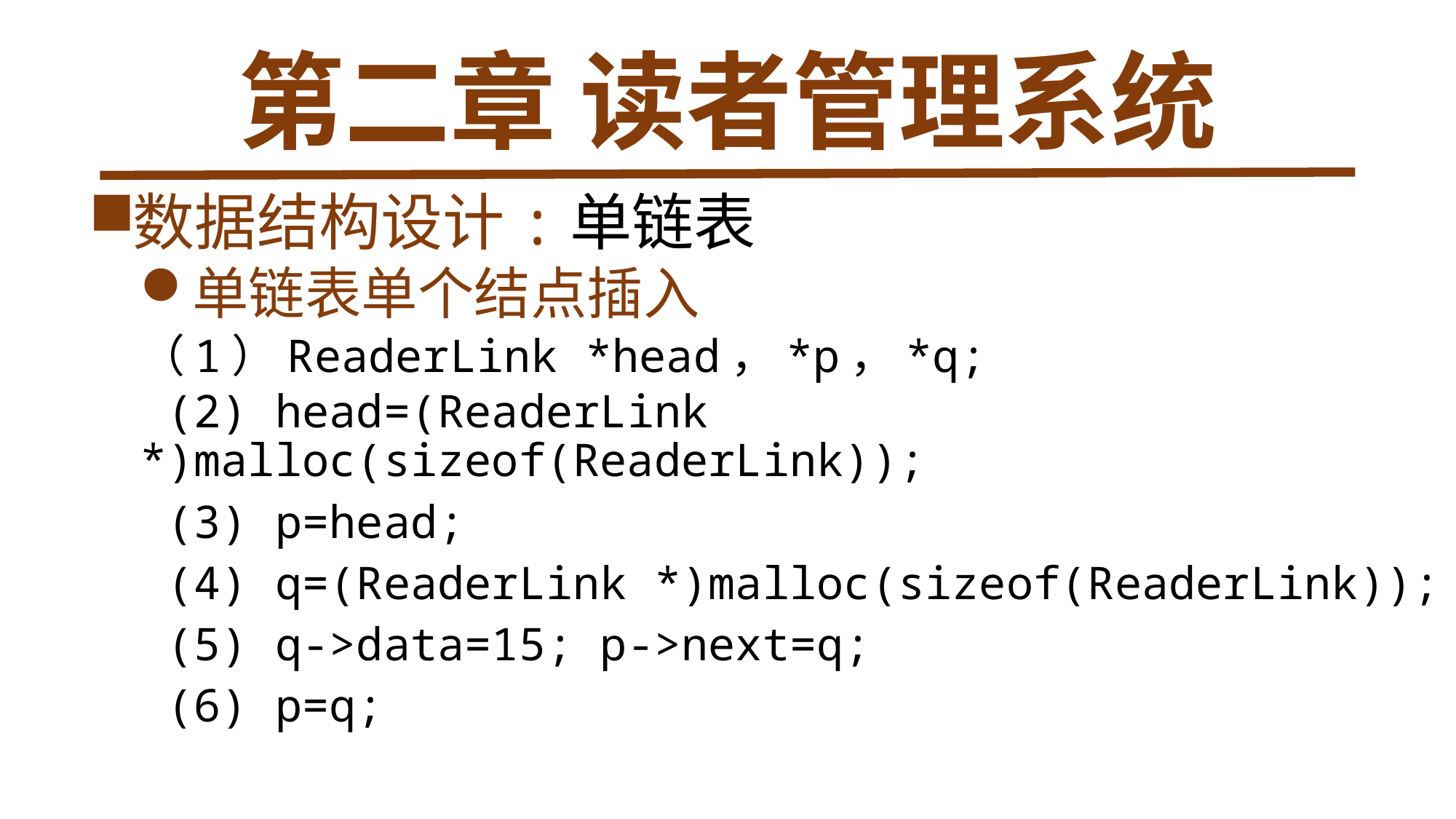

# 第二章 读者管理系统
数据结构设计:单链表
单链表单个结点插入
（1）ReaderLink *head，*p，*q;
 (2) head=(ReaderLink *)malloc(sizeof(ReaderLink));
 (3) p=head;
 (4) q=(ReaderLink *)malloc(sizeof(ReaderLink));
 (5) q->data=15; p->next=q;
 (6) p=q;